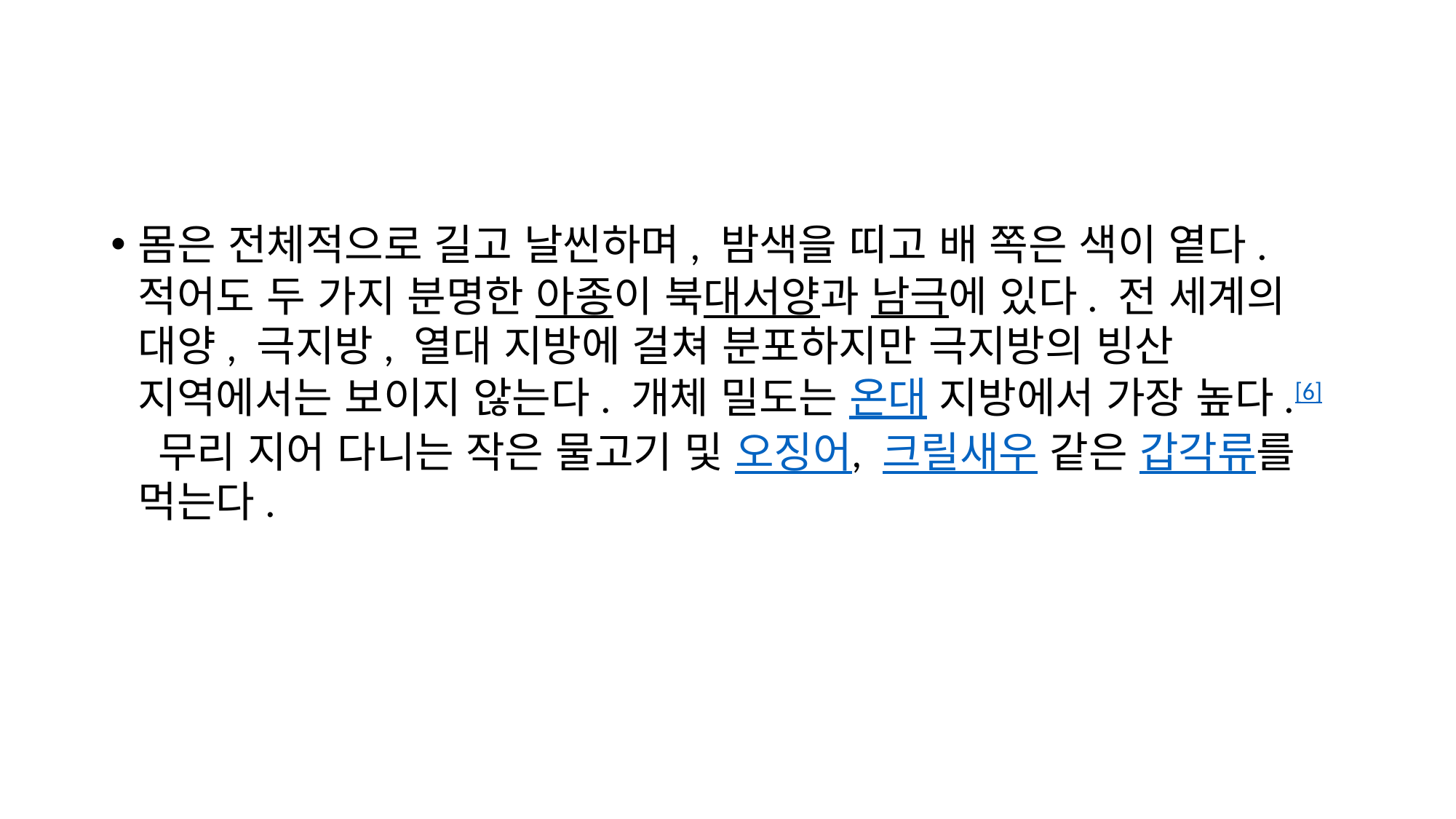

#
몸은 전체적으로 길고 날씬하며, 밤색을 띠고 배 쪽은 색이 옅다. 적어도 두 가지 분명한 아종이 북대서양과 남극에 있다. 전 세계의 대양, 극지방, 열대 지방에 걸쳐 분포하지만 극지방의 빙산 지역에서는 보이지 않는다. 개체 밀도는 온대 지방에서 가장 높다.[6] 무리 지어 다니는 작은 물고기 및 오징어, 크릴새우 같은 갑각류를 먹는다.